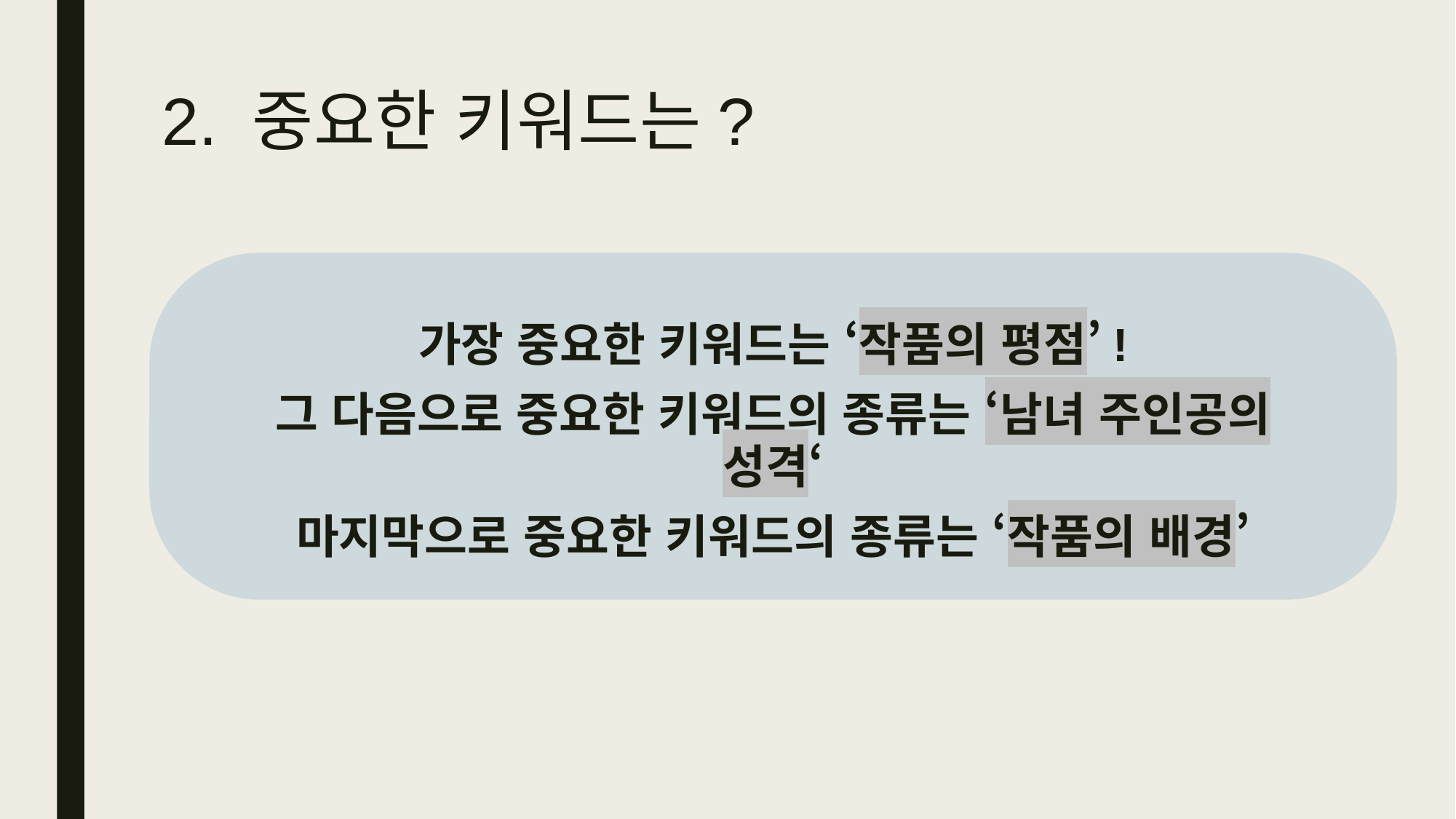

2. 중요한 키워드는?

가장 중요한 키워드는 ‘작품의 평점’!
그 다음으로 중요한 키워드의 종류는 ‘남녀 주인공의 성격‘
마지막으로 중요한 키워드의 종류는 ‘작품의 배경’